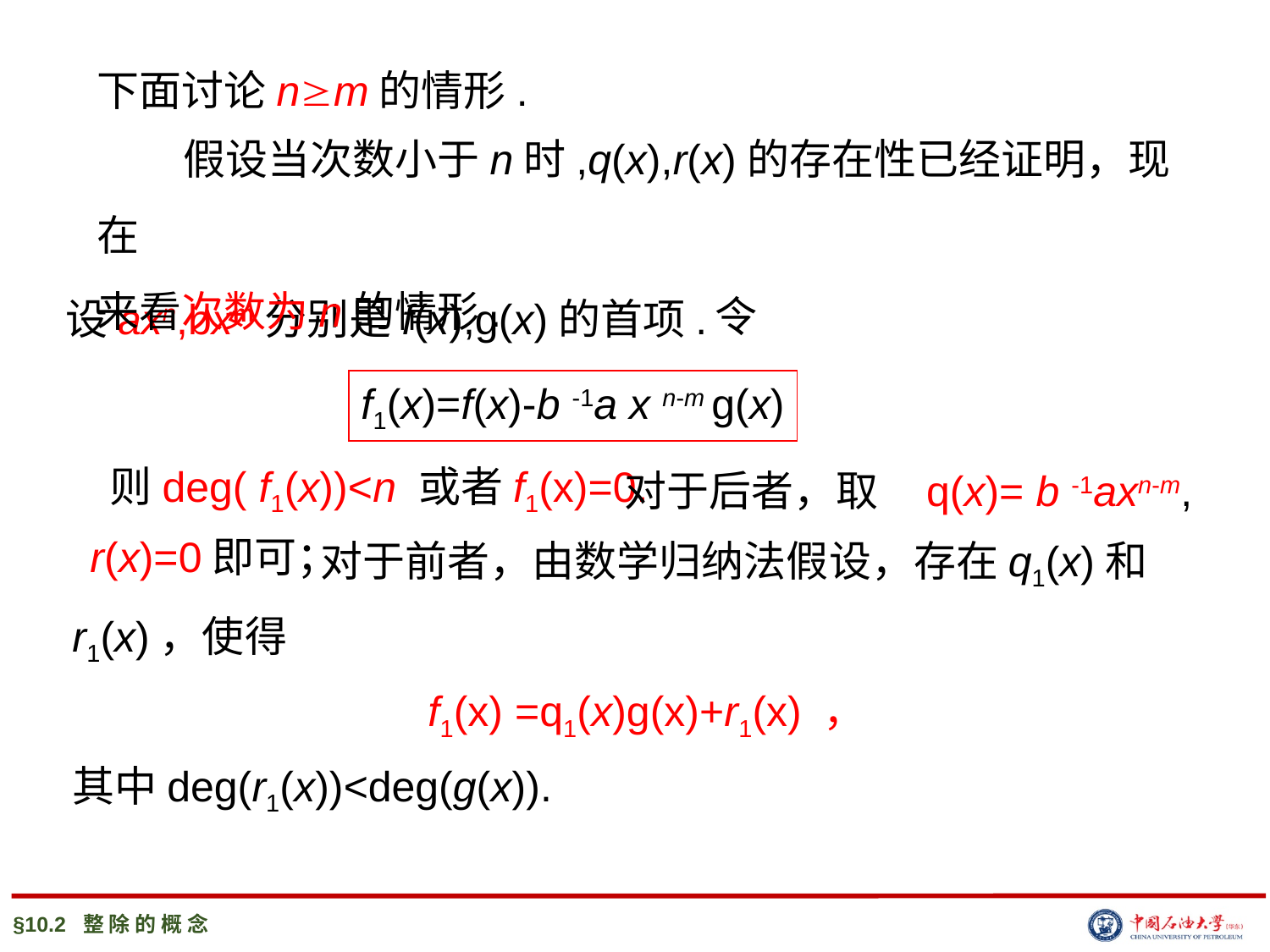

下面讨论n≥m的情形.
        假设当次数小于n时,q(x),r(x)的存在性已经证明，现在
来看次数为n的情形.
令
设axn,bxm分别是f(x),g(x)的首项.
f1(x)=f(x)-b -1a x n-m g(x)
 则deg( f1(x))<n 或者f1(x)=0.
                                                       对于后者，取    q(x)= b -1axn-m, r(x)=0即可；

                         对于前者，由数学归纳法假设，存在q1(x)和r1(x)，使得
                              f1(x) =q1(x)g(x)+r1(x) ，
其中deg(r1(x))<deg(g(x)).